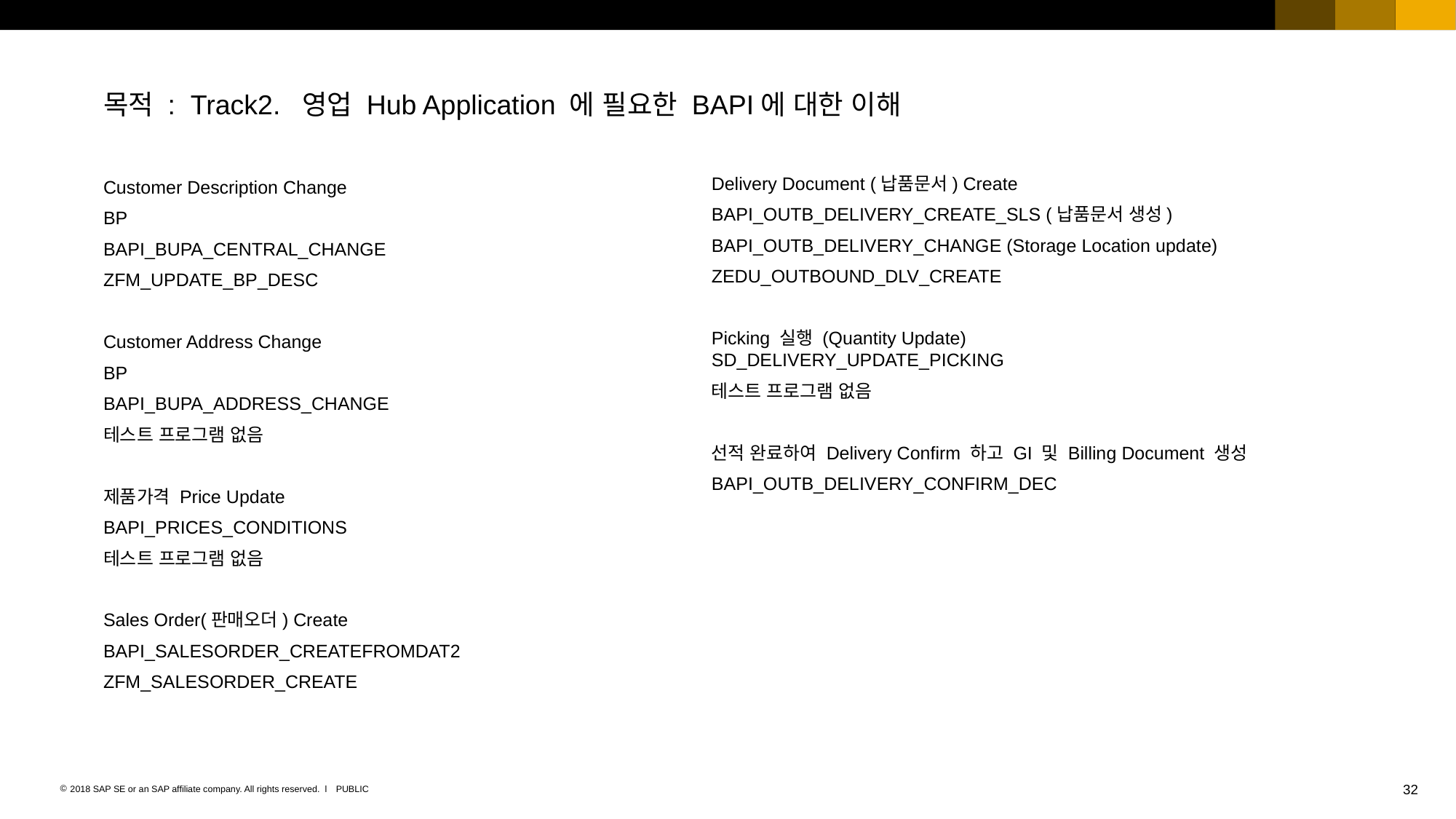

목적 :  Track2.  영업 Hub Application 에 필요한 BAPI에 대한 이해

Customer Description Change
BP
BAPI_BUPA_CENTRAL_CHANGE
ZFM_UPDATE_BP_DESC

Customer Address Change
BP
BAPI_BUPA_ADDRESS_CHANGE
테스트 프로그램 없음

제품가격 Price Update
BAPI_PRICES_CONDITIONS
테스트 프로그램 없음

Sales Order(판매오더) Create
BAPI_SALESORDER_CREATEFROMDAT2
ZFM_SALESORDER_CREATE
Delivery Document (납품문서) Create
BAPI_OUTB_DELIVERY_CREATE_SLS (납품문서 생성)
BAPI_OUTB_DELIVERY_CHANGE (Storage Location update)
ZEDU_OUTBOUND_DLV_CREATE

Picking 실행 (Quantity Update)
SD_DELIVERY_UPDATE_PICKING
테스트 프로그램 없음

선적 완료하여 Delivery Confirm 하고 GI 및 Billing Document 생성
BAPI_OUTB_DELIVERY_CONFIRM_DEC